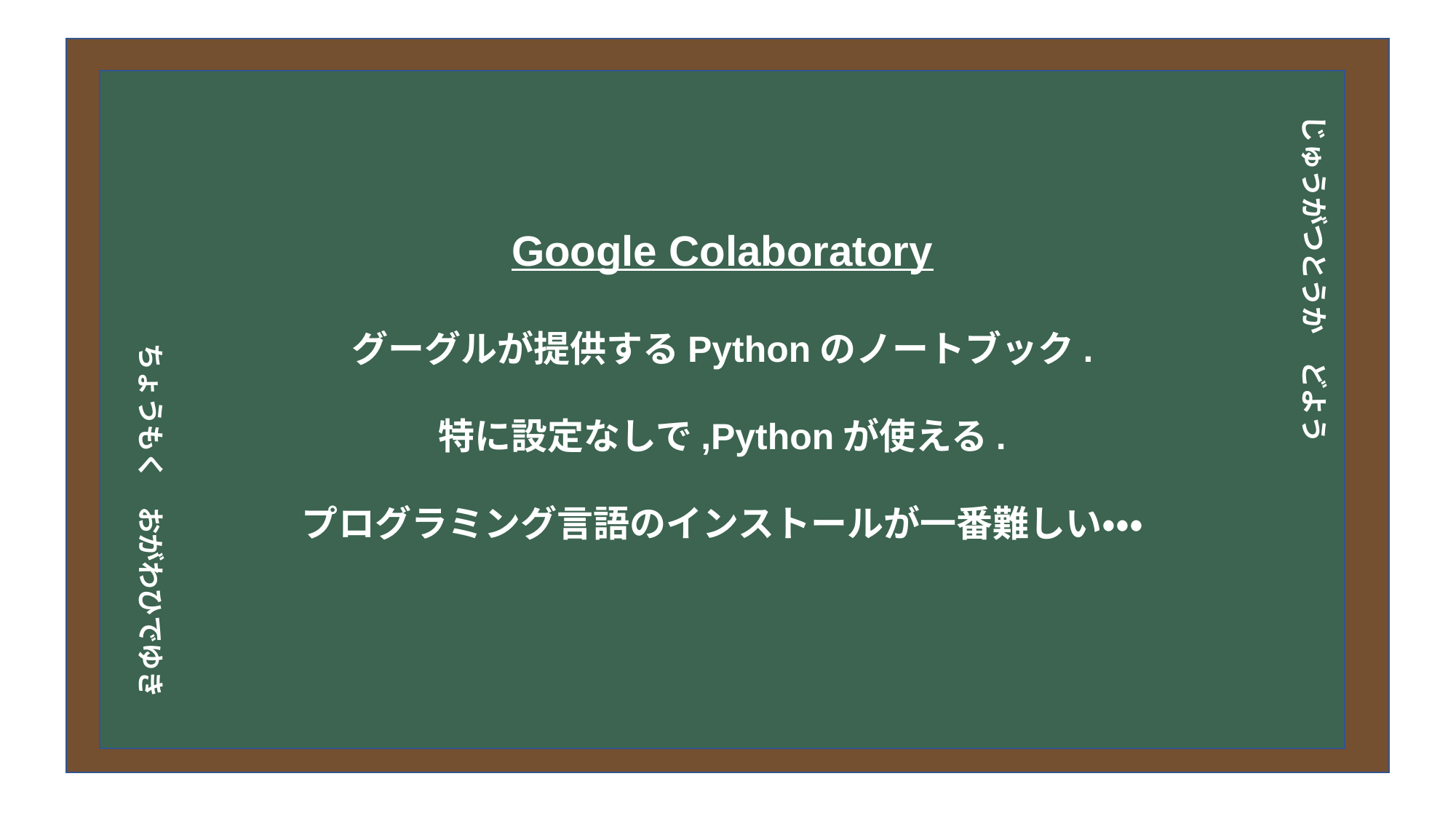

# 今日の目次
Google Colaboratory

グーグルが提供するPythonのノートブック.

特に設定なしで,Pythonが使える.

プログラミング言語のインストールが一番難しい・・・

じゅうがつとうか　どよう

DXについて
中小企業の問題
解決提案
まとめ
ちょうもく　おがわひでゆき